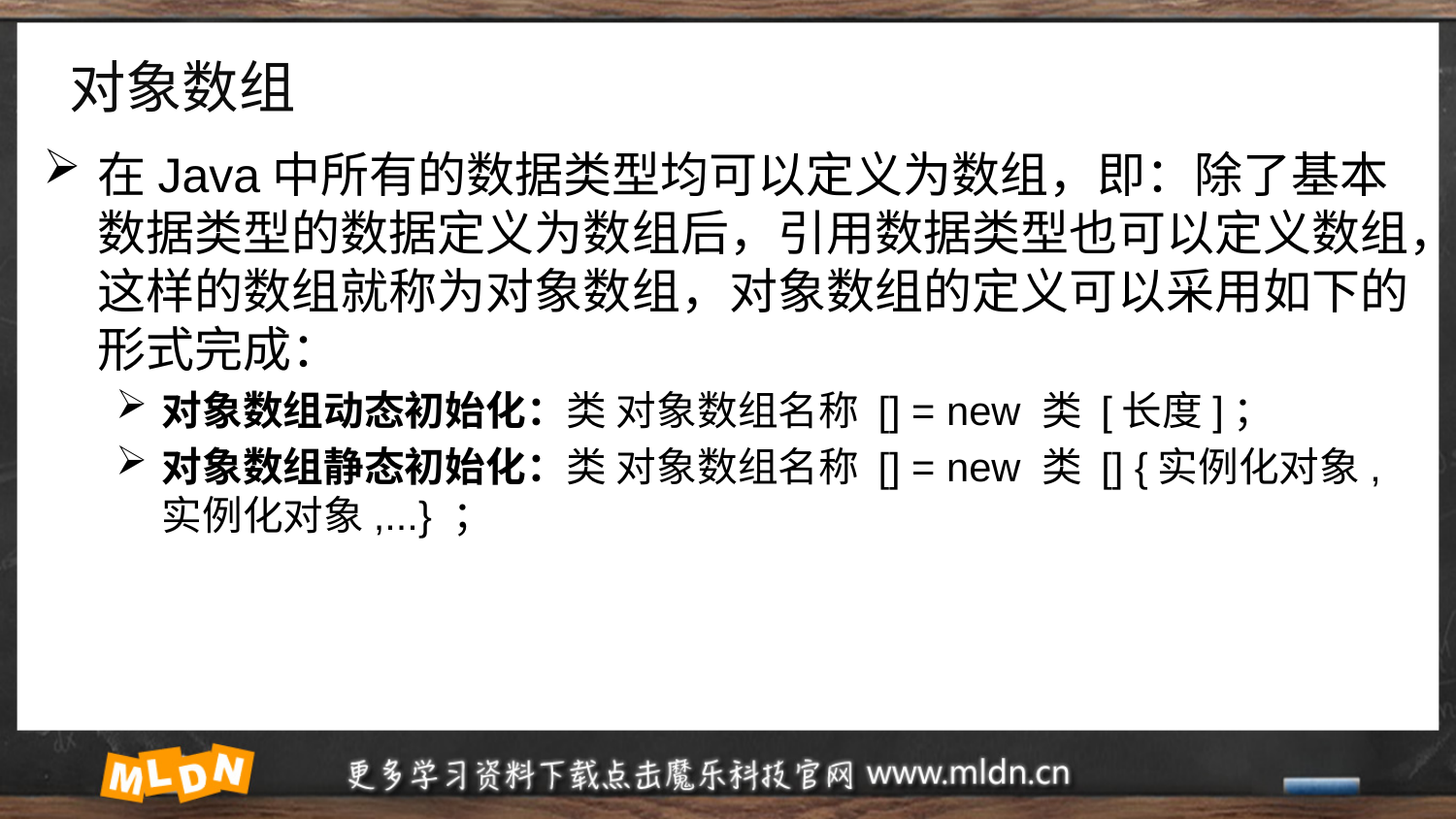

# 对象数组
在Java中所有的数据类型均可以定义为数组，即：除了基本数据类型的数据定义为数组后，引用数据类型也可以定义数组，这样的数组就称为对象数组，对象数组的定义可以采用如下的形式完成：
对象数组动态初始化：类 对象数组名称 [] = new 类 [长度]；
对象数组静态初始化：类 对象数组名称 [] = new 类 [] {实例化对象,实例化对象,...} ；